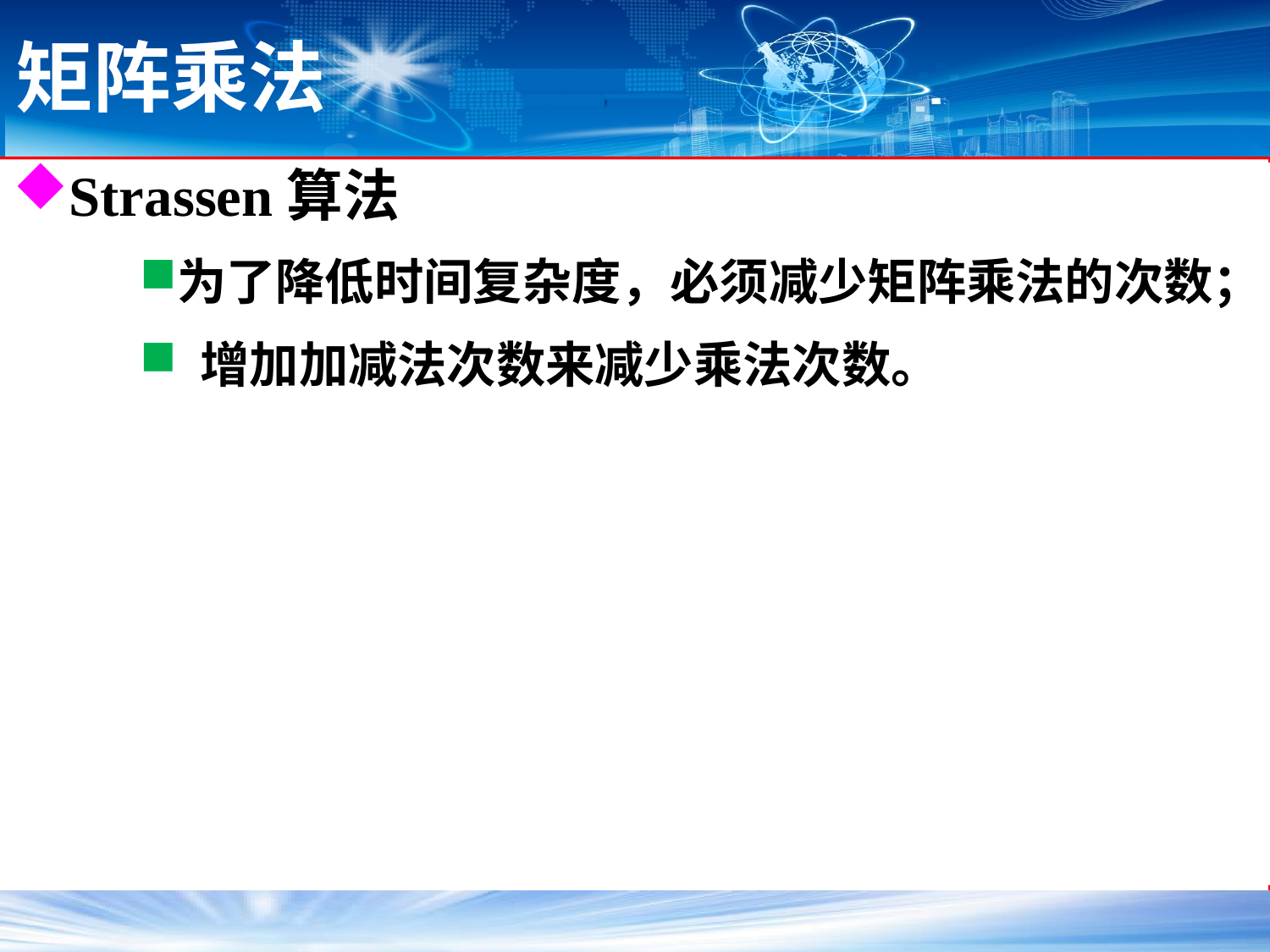

# 矩阵乘法
Strassen算法
为了降低时间复杂度，必须减少矩阵乘法的次数；
 增加加减法次数来减少乘法次数。